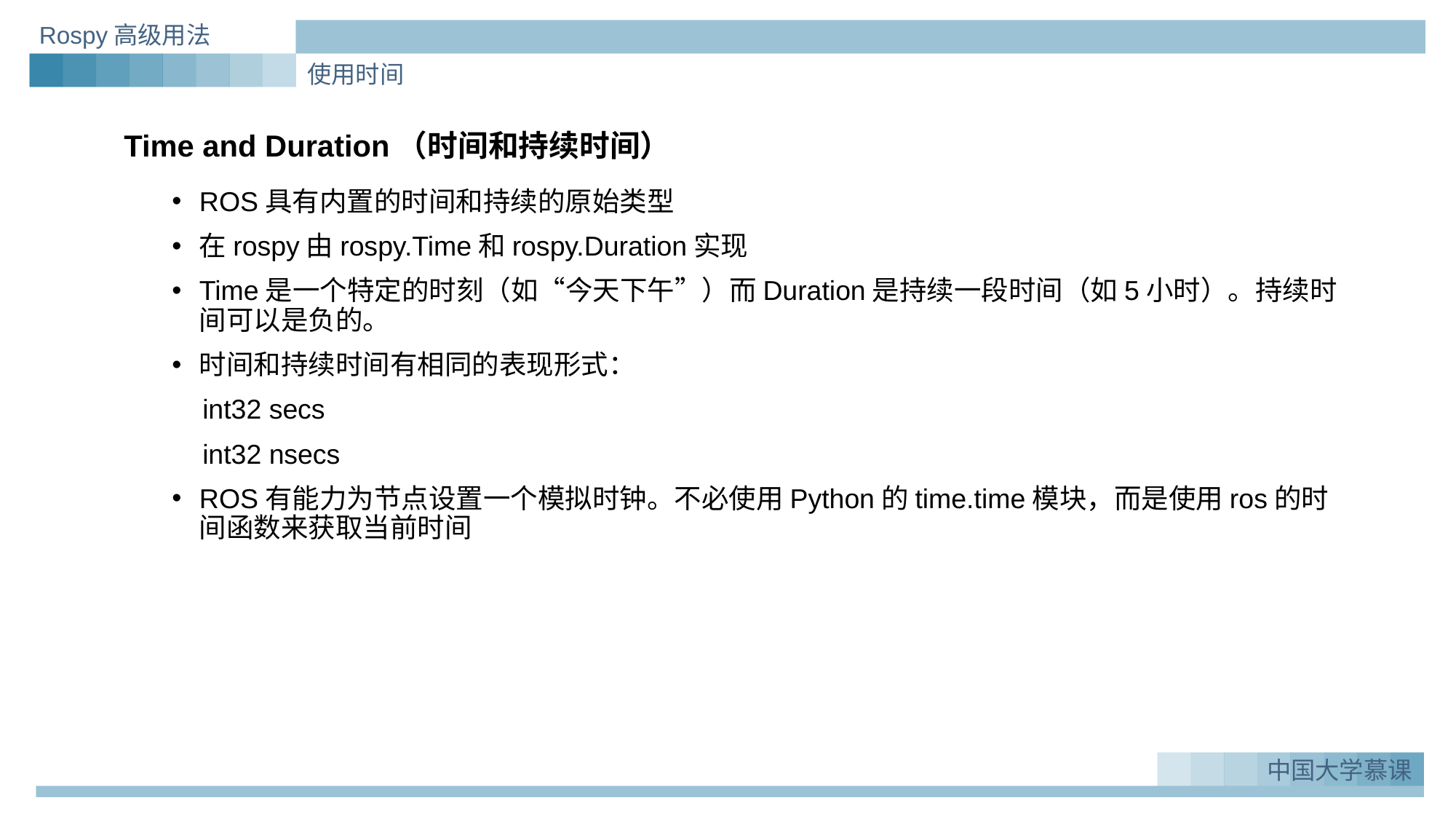

Rospy高级用法
使用时间
Time and Duration（时间和持续时间）
ROS具有内置的时间和持续的原始类型
在rospy由rospy.Time和rospy.Duration实现
Time是一个特定的时刻（如“今天下午”）而Duration是持续一段时间（如5小时）。持续时间可以是负的。
时间和持续时间有相同的表现形式：
    int32 secs
    int32 nsecs
ROS有能力为节点设置一个模拟时钟。不必使用Python的time.time模块，而是使用ros的时间函数来获取当前时间
中国大学慕课